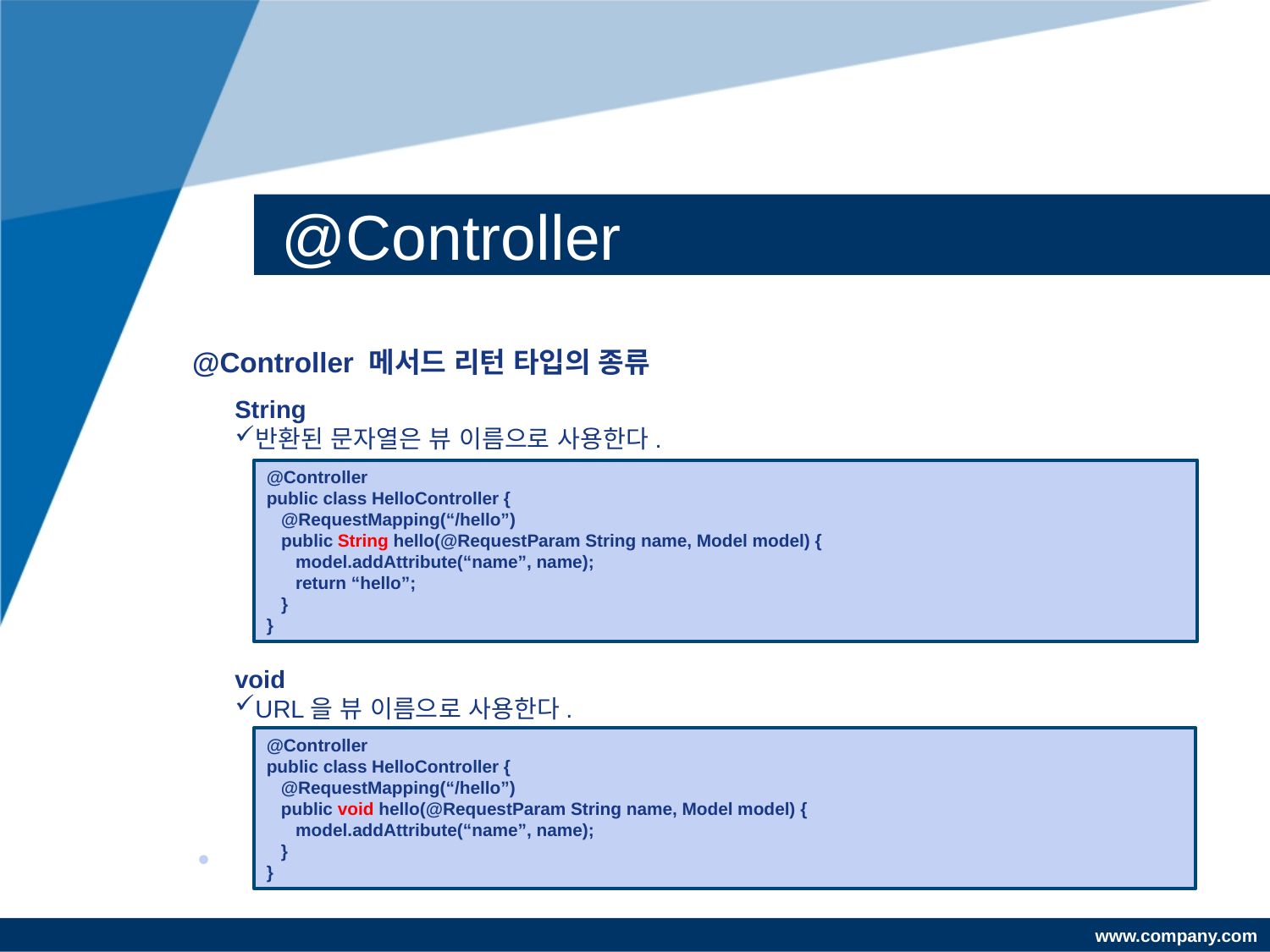

# @Controller
@Controller 메서드 리턴 타입의 종류
String
반환된 문자열은 뷰 이름으로 사용한다.
@Controller
public class HelloController {
   @RequestMapping(“/hello”)
   public String hello(@RequestParam String name, Model model) {
      model.addAttribute(“name”, name);
      return “hello”;
   }
}
void
URL을 뷰 이름으로 사용한다.
@Controller
public class HelloController {
   @RequestMapping(“/hello”)
   public void hello(@RequestParam String name, Model model) {
      model.addAttribute(“name”, name);
   }
}